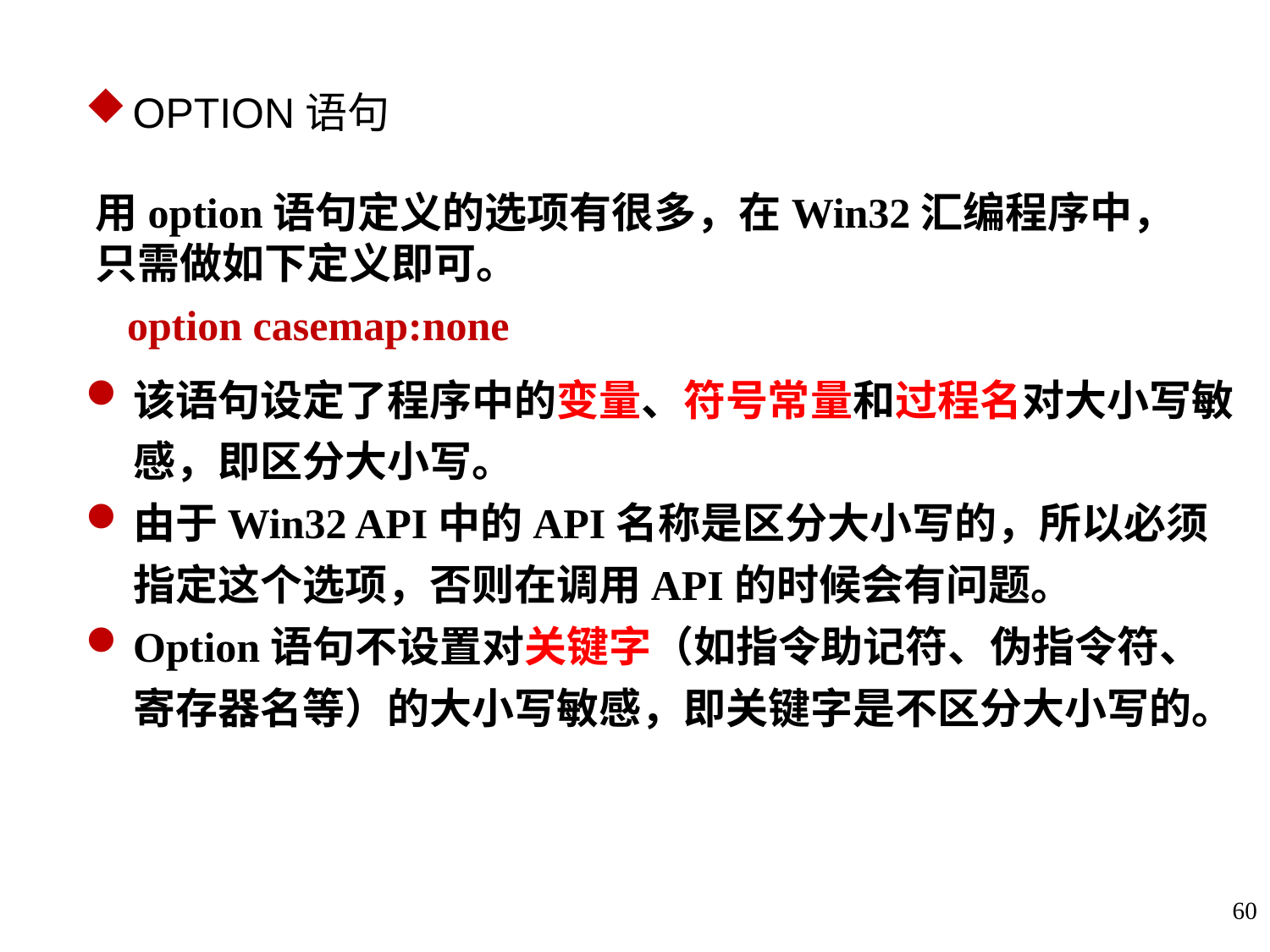

OPTION语句
用option语句定义的选项有很多，在Win32汇编程序中，只需做如下定义即可。
option casemap:none
该语句设定了程序中的变量、符号常量和过程名对大小写敏感，即区分大小写。
由于Win32 API中的API名称是区分大小写的，所以必须指定这个选项，否则在调用API的时候会有问题。
Option语句不设置对关键字（如指令助记符、伪指令符、寄存器名等）的大小写敏感，即关键字是不区分大小写的。
60